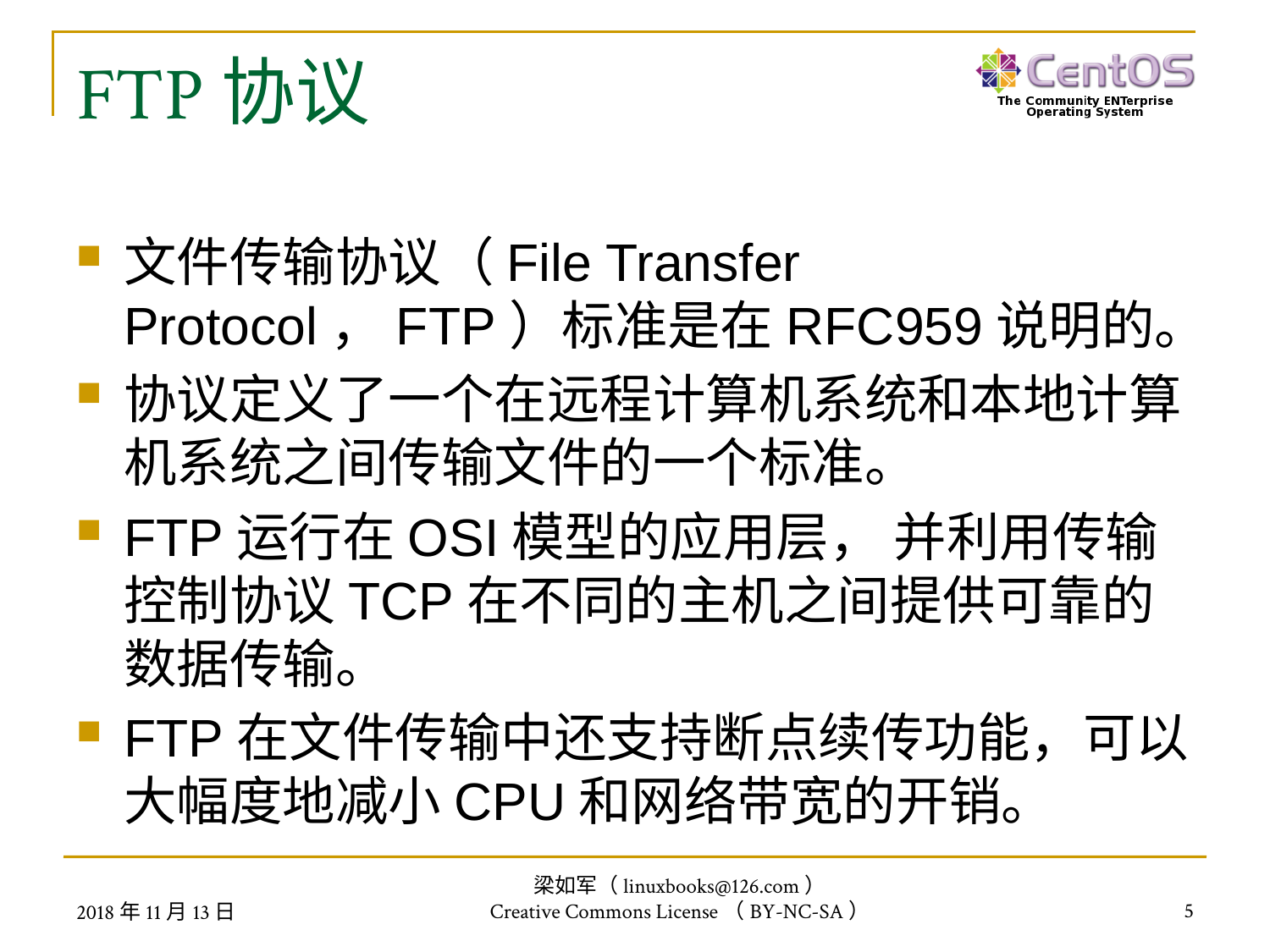

# FTP协议
文件传输协议（File Transfer Protocol，FTP）标准是在RFC959说明的。
协议定义了一个在远程计算机系统和本地计算机系统之间传输文件的一个标准。
FTP运行在OSI模型的应用层， 并利用传输控制协议TCP在不同的主机之间提供可靠的数据传输。
FTP在文件传输中还支持断点续传功能，可以大幅度地减小CPU和网络带宽的开销。
梁如军（linuxbooks@126.com）
Creative Commons License（BY-NC-SA）
2018年11月13日
5